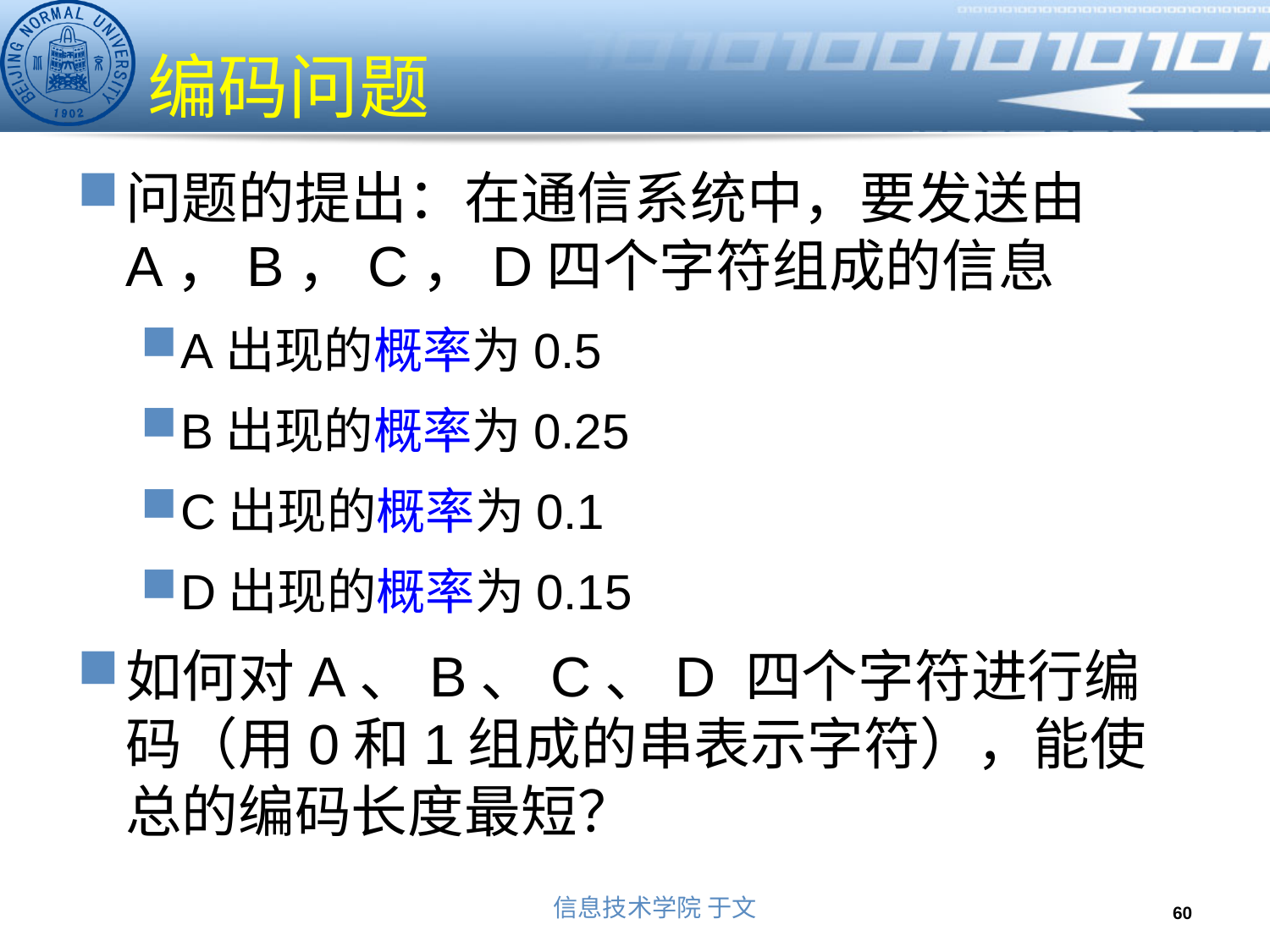

# 编码问题
问题的提出：在通信系统中，要发送由A，B，C，D四个字符组成的信息
A出现的概率为0.5
B出现的概率为0.25
C出现的概率为0.1
D出现的概率为0.15
如何对A、B、C、D 四个字符进行编码（用0和1组成的串表示字符），能使总的编码长度最短？
60